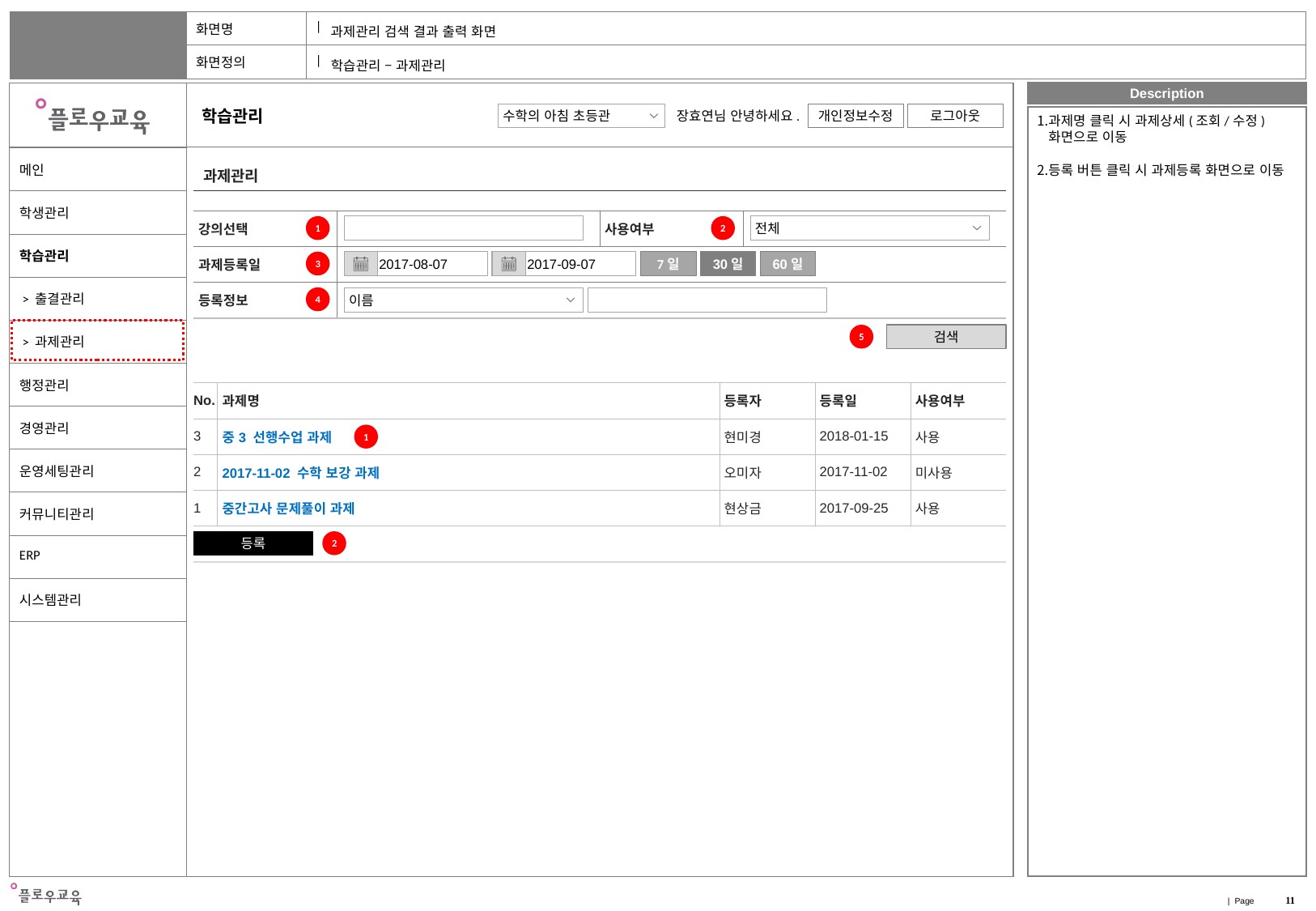

과제관리 검색 결과 출력 화면
학습관리 – 과제관리
과제명 클릭 시 과제상세(조회/수정) 화면으로 이동
등록 버튼 클릭 시 과제등록 화면으로 이동
| 과제관리 |
| --- |
| 강의선택 |  | 사용여부 |  |
| --- | --- | --- | --- |
| 과제등록일 |  |  |  |
| 등록정보 |  |  |  |
1

2
전체

3
7일
30일
60일
      2017-08-07

      2017-09-07

4
이름

5
검색
| No. | 과제명 | 등록자 | 등록일 | 사용여부 |
| --- | --- | --- | --- | --- |
| 3 | 중3 선행수업 과제 | 현미경 | 2018-01-15 | 사용 |
| 2 | 2017-11-02 수학 보강 과제 | 오미자 | 2017-11-02 | 미사용 |
| 1 | 중간고사 문제풀이 과제 | 현상금 | 2017-09-25 | 사용 |
|  |  |  |  |  |
1
등록
2
11